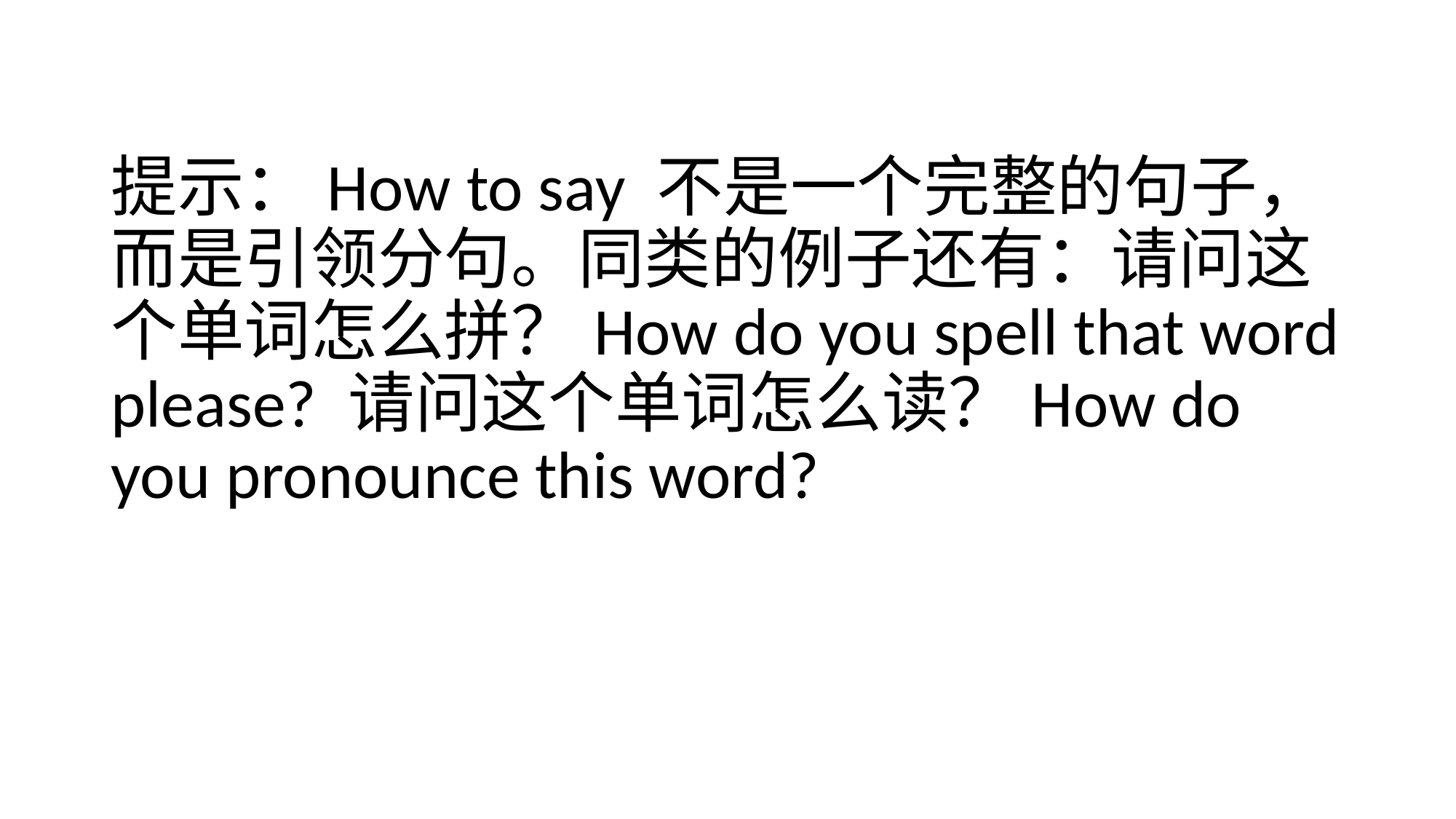

# 提示：How to say 不是一个完整的句子，而是引领分句。同类的例子还有：请问这个单词怎么拼？How do you spell that word please? 请问这个单词怎么读？How do you pronounce this word?